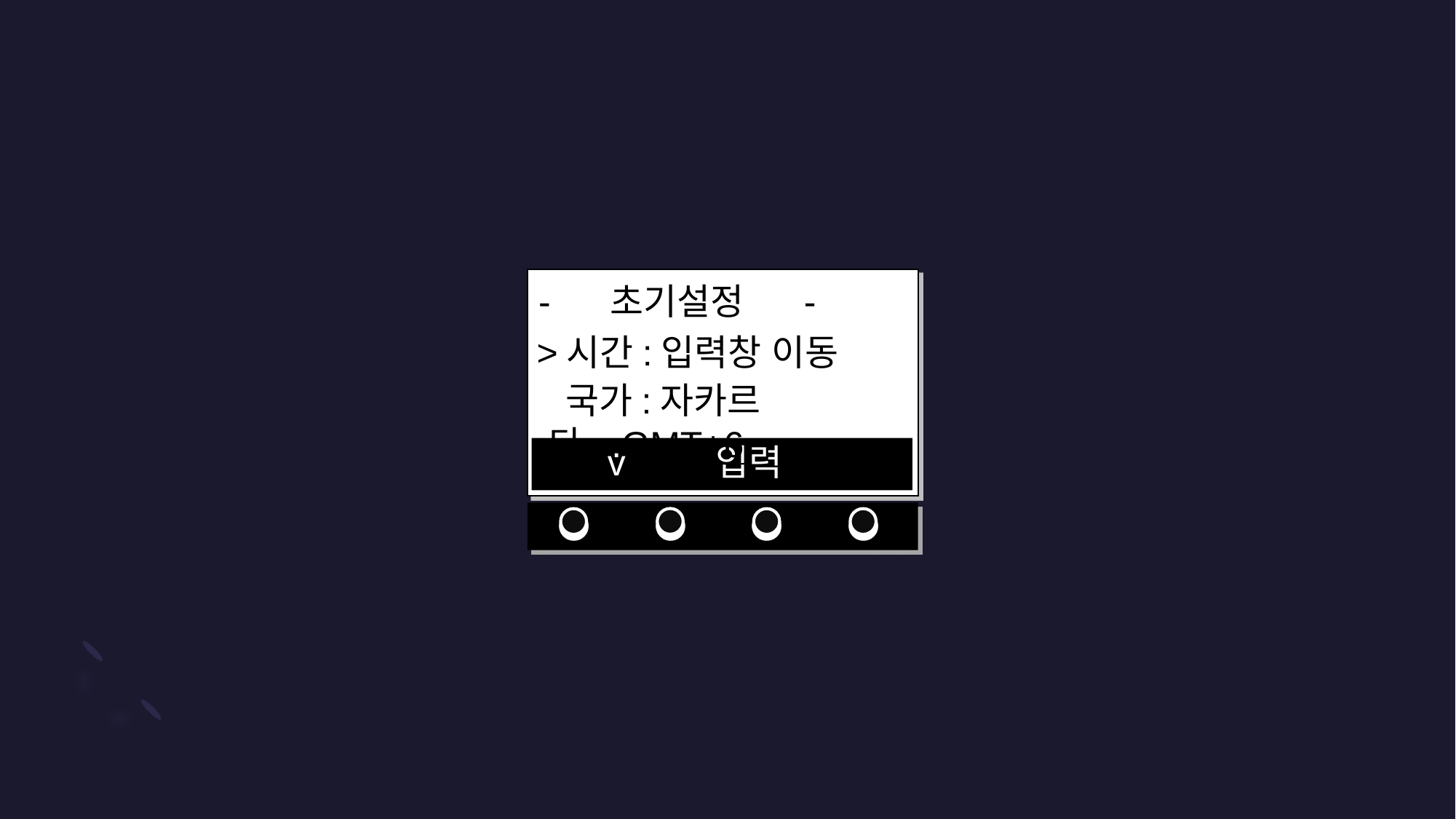

-     초기설정     -
>시간:입력창 이동
 국가:자카르타  .GMT+6
       v        입력